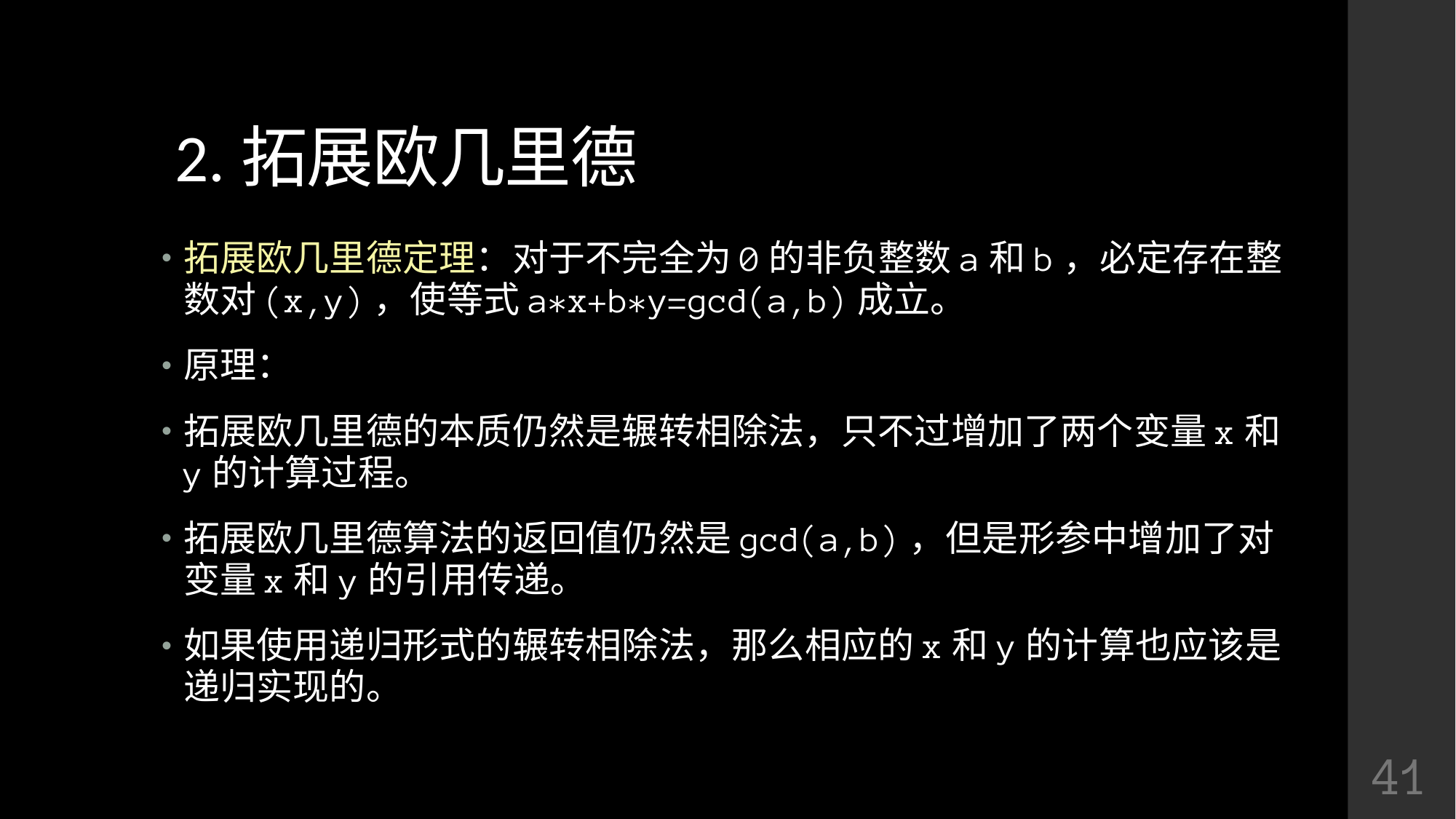

# 2.拓展欧几里德
拓展欧几里德定理：对于不完全为0的非负整数a和b，必定存在整数对(x,y)，使等式a*x+b*y=gcd(a,b)成立。
原理：
拓展欧几里德的本质仍然是辗转相除法，只不过增加了两个变量x和y的计算过程。
拓展欧几里德算法的返回值仍然是gcd(a,b)，但是形参中增加了对变量x和y的引用传递。
如果使用递归形式的辗转相除法，那么相应的x和y的计算也应该是递归实现的。

41